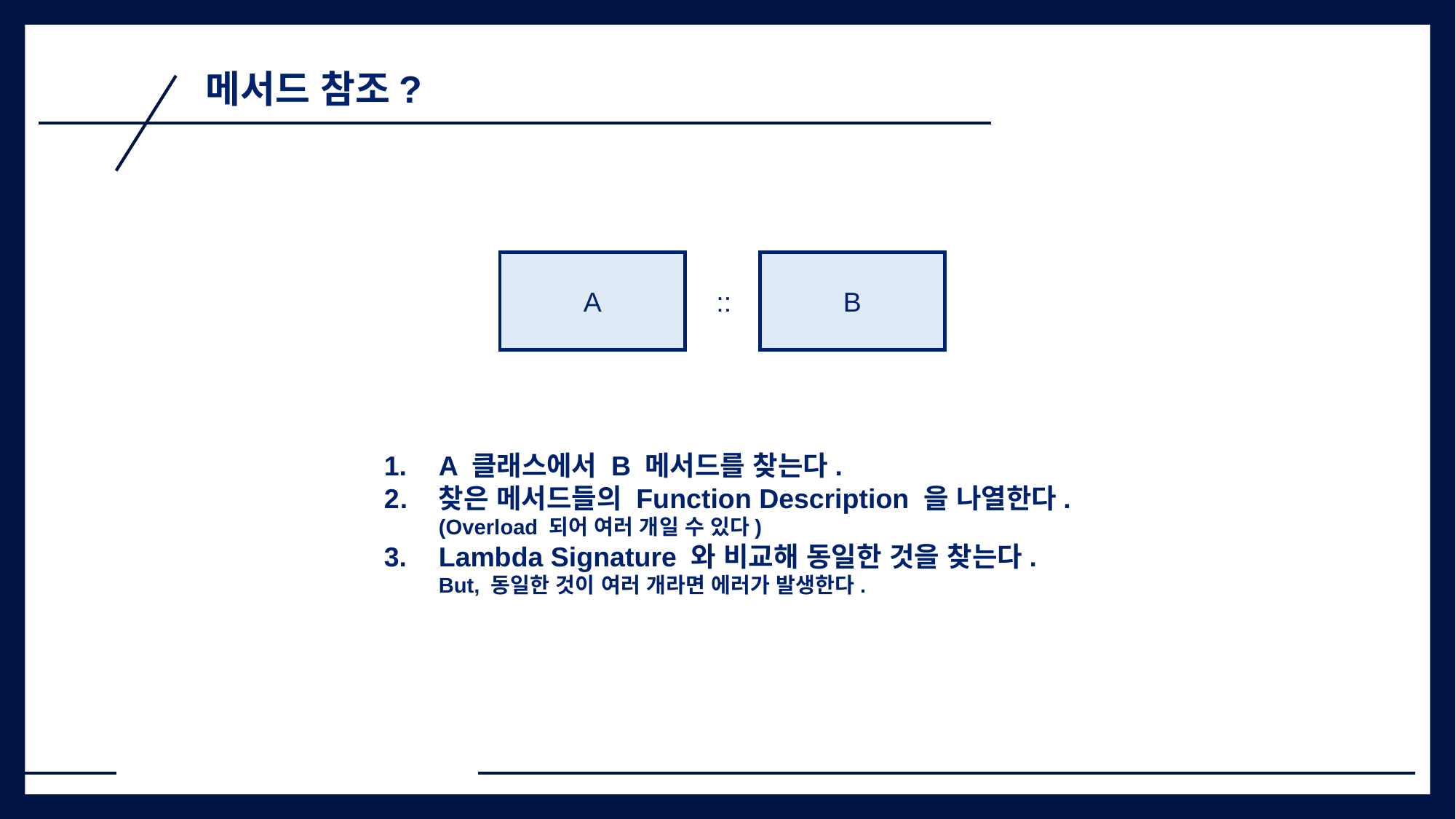

1
메서드 참조?
A
B
::
A 클래스에서 B 메서드를 찾는다.
찾은 메서드들의 Function Description 을 나열한다.
(Overload 되어 여러 개일 수 있다)
Lambda Signature 와 비교해 동일한 것을 찾는다.
But, 동일한 것이 여러 개라면 에러가 발생한다.